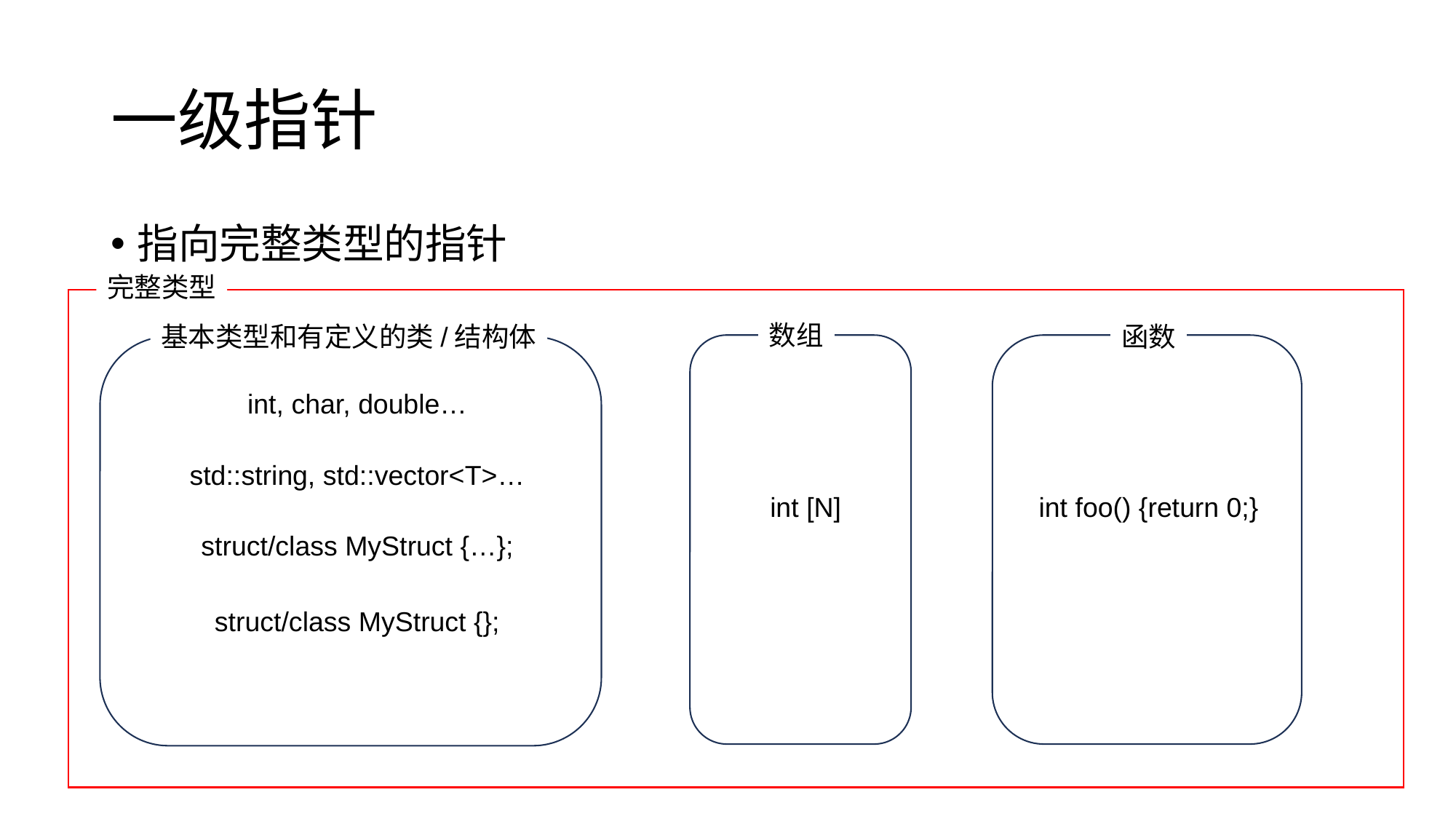

# 一级指针
指向完整类型的指针
完整类型

数组
基本类型和有定义的类/结构体
函数

int, char, double…
std::string, std::vector<T>…
int [N]
int foo() {return 0;}
struct/class MyStruct {…};
struct/class MyStruct {};